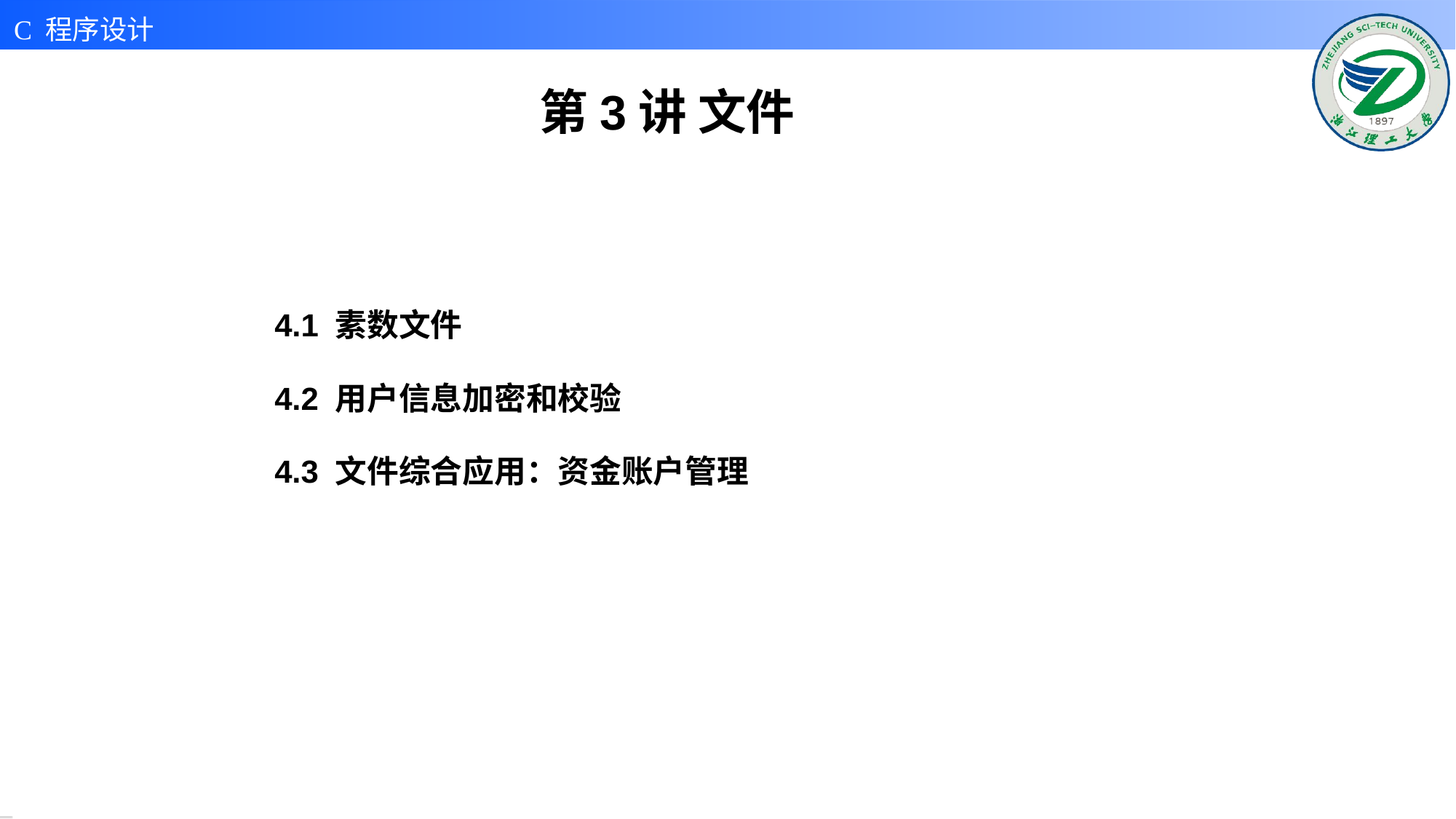

# 第3讲 文件
4.1 素数文件
4.2 用户信息加密和校验
4.3 文件综合应用：资金账户管理